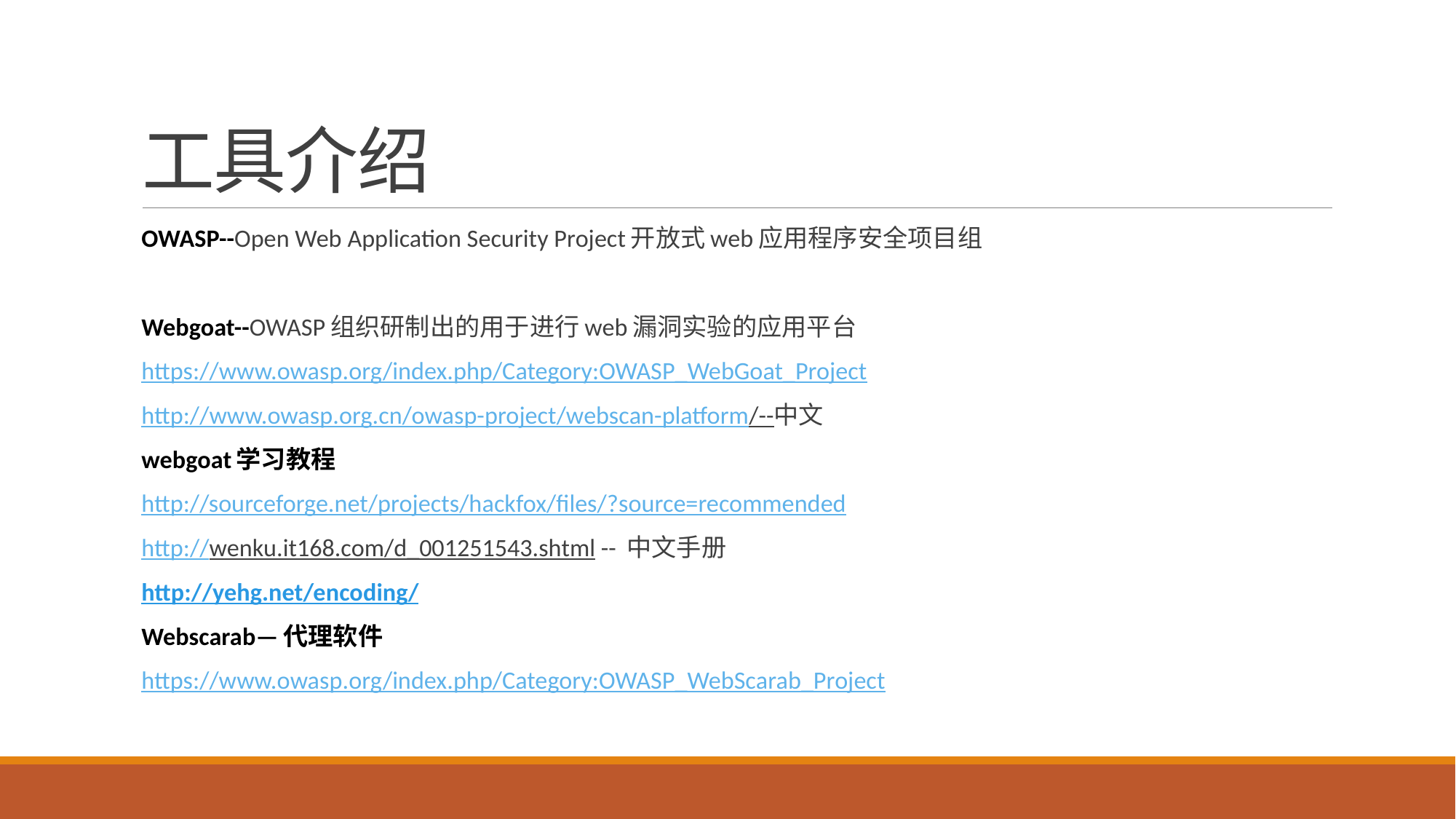

# 工具介绍
OWASP--Open Web Application Security Project开放式web应用程序安全项目组

Webgoat--OWASP组织研制出的用于进行web漏洞实验的应用平台
https://www.owasp.org/index.php/Category:OWASP_WebGoat_Project
http://www.owasp.org.cn/owasp-project/webscan-platform/--中文
webgoat学习教程
http://sourceforge.net/projects/hackfox/files/?source=recommended
http://wenku.it168.com/d_001251543.shtml -- 中文手册
http://yehg.net/encoding/
Webscarab—代理软件
https://www.owasp.org/index.php/Category:OWASP_WebScarab_Project